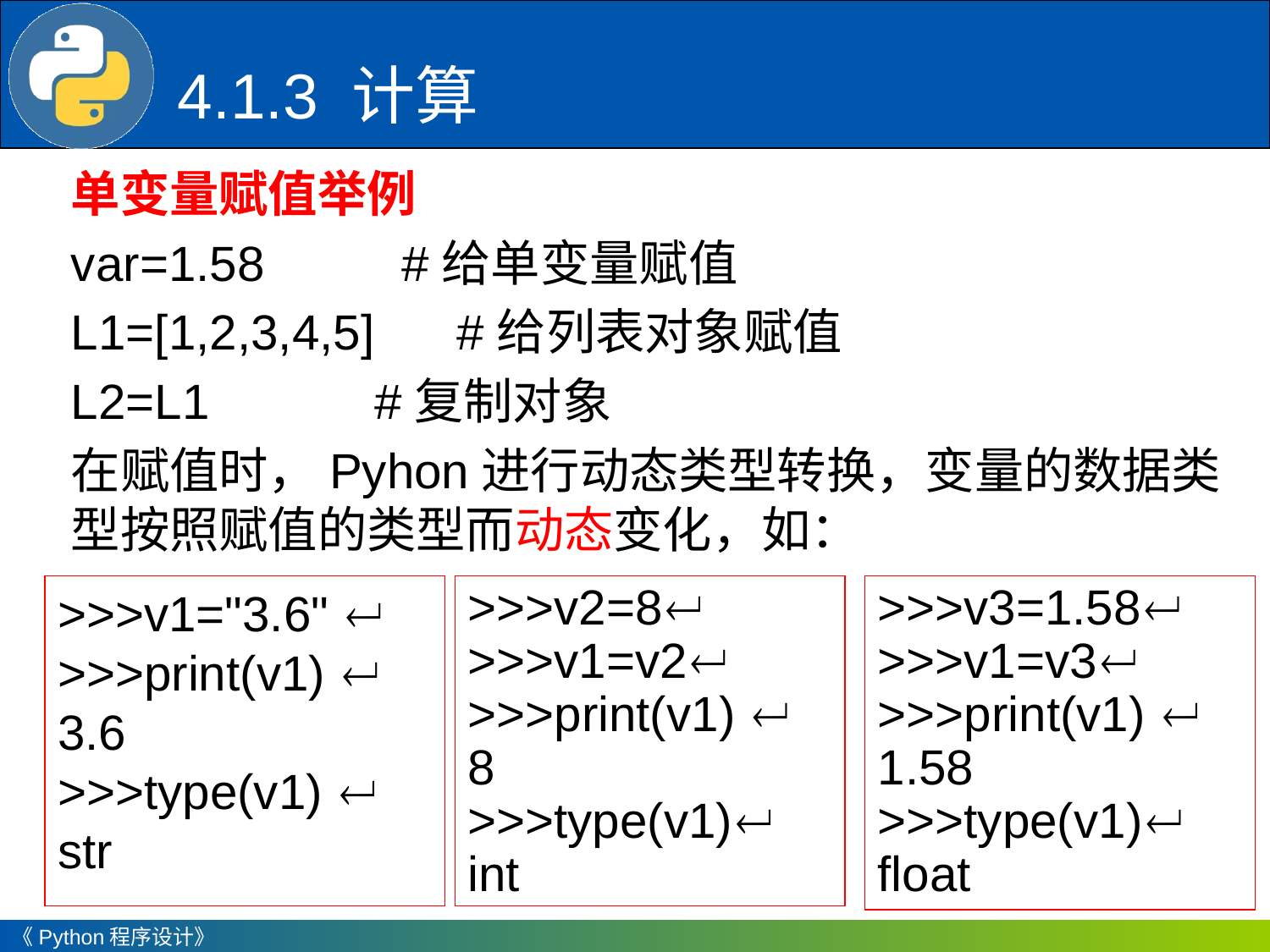

# 4.1.3 计算
单变量赋值举例
var=1.58          #给单变量赋值
L1=[1,2,3,4,5]      #给列表对象赋值
L2=L1            #复制对象
在赋值时，Pyhon进行动态类型转换，变量的数据类型按照赋值的类型而动态变化，如：
>>>v1="3.6" ↵
>>>print(v1) ↵
3.6
>>>type(v1) ↵
str

>>>v2=8↵
>>>v1=v2↵
>>>print(v1) ↵
8
>>>type(v1)↵
int
>>>v3=1.58↵
>>>v1=v3↵
>>>print(v1) ↵
1.58
>>>type(v1)↵
float